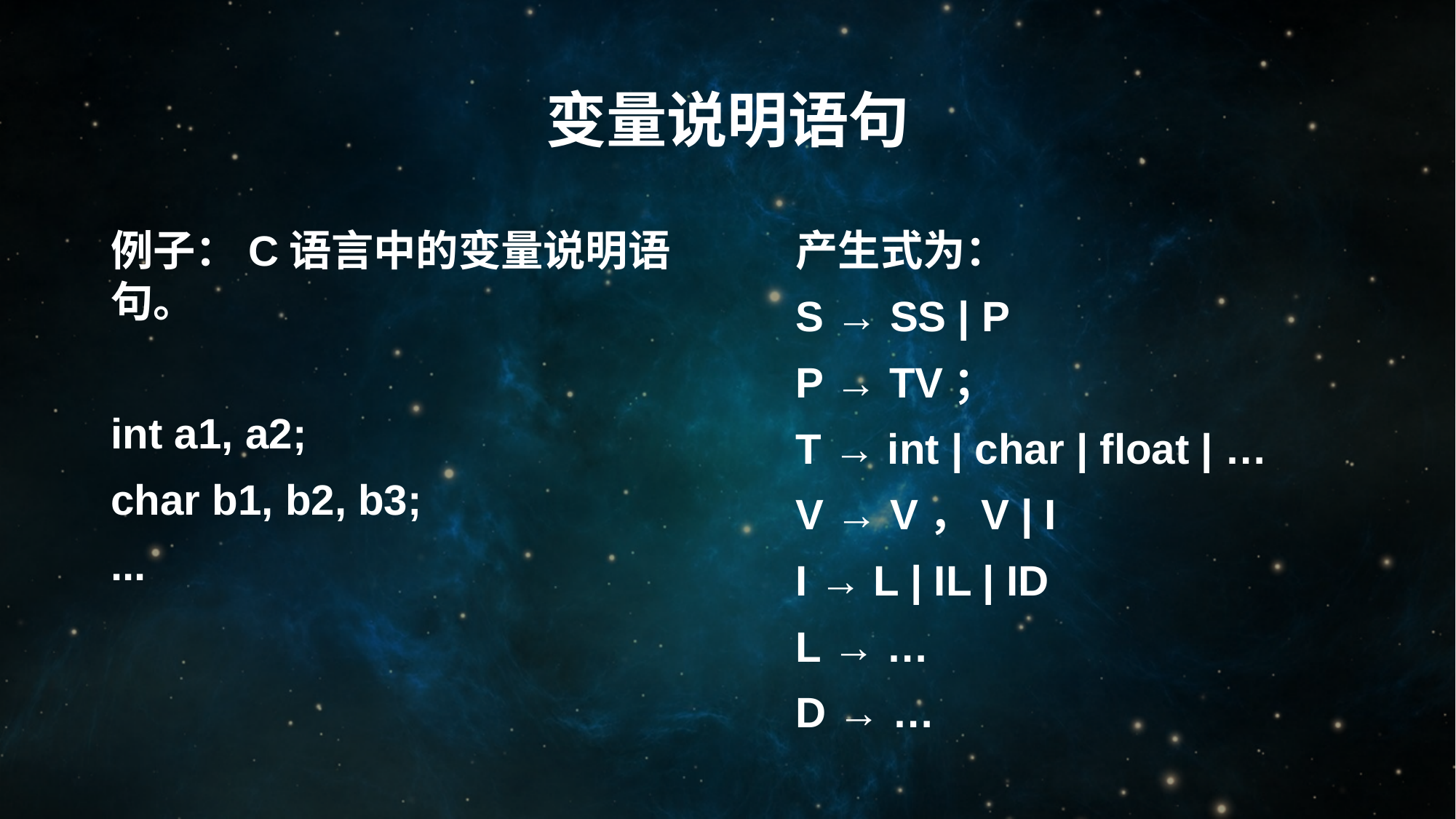

# 变量说明语句
例子：C语言中的变量说明语句。

int a1, a2;
char b1, b2, b3;
...
产生式为：
S → SS | P
P → TV；
T → int | char | float | …
V → V，V | I
I → L | IL | ID
L → …
D → …